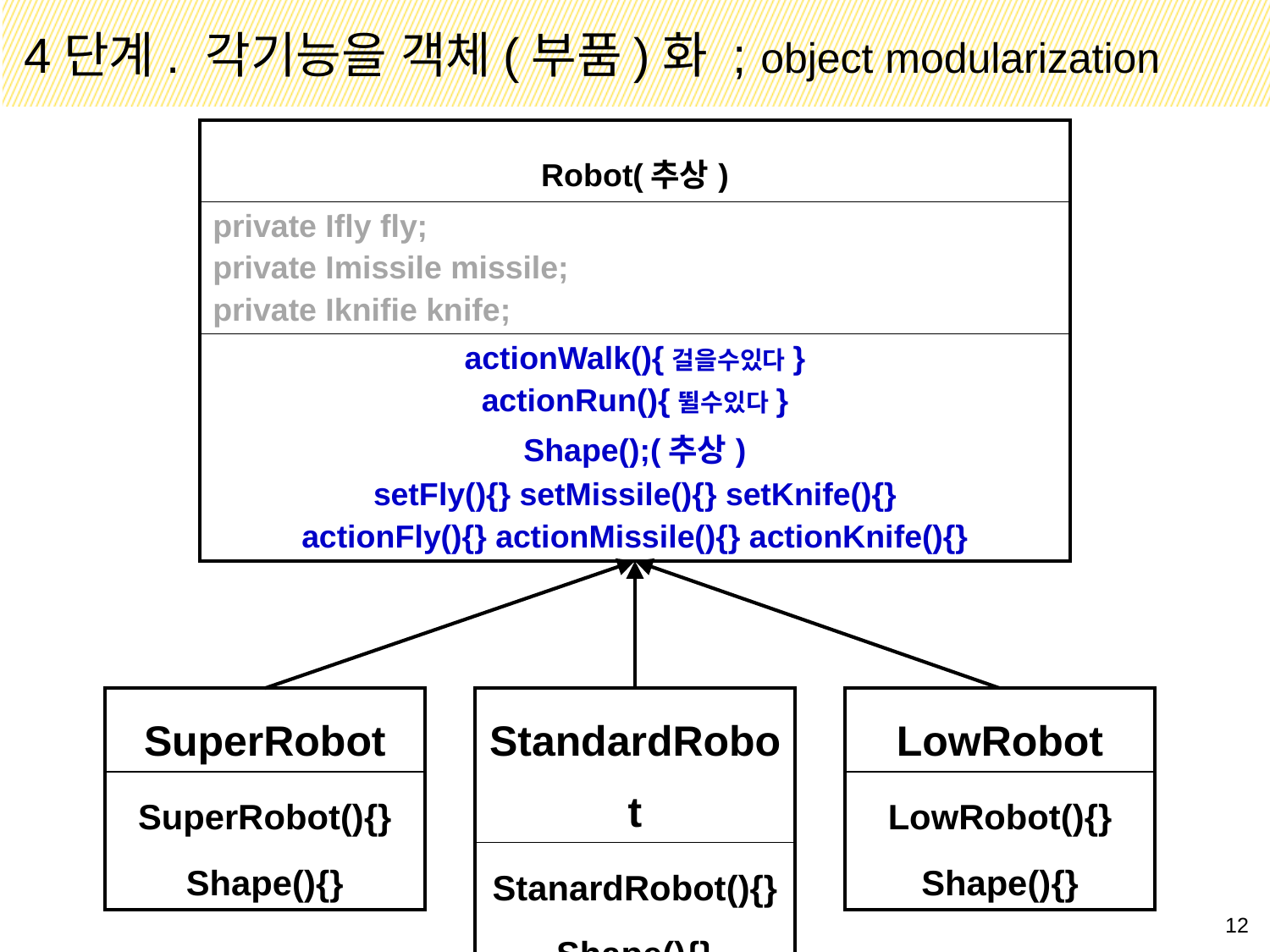

# 4단계. 각기능을 객체(부품)화 ; object modularization
| Robot(추상) |
| --- |
| private Ifly fly; private Imissile missile; private Iknifie knife; |
| actionWalk(){걸을수있다} actionRun(){뛸수있다} Shape();(추상) setFly(){} setMissile(){} setKnife(){} actionFly(){} actionMissile(){} actionKnife(){} |
| SuperRobot |
| --- |
| SuperRobot(){} Shape(){} |
| StandardRobot |
| --- |
| StanardRobot(){} Shape(){} |
| LowRobot |
| --- |
| LowRobot(){} Shape(){} |
12